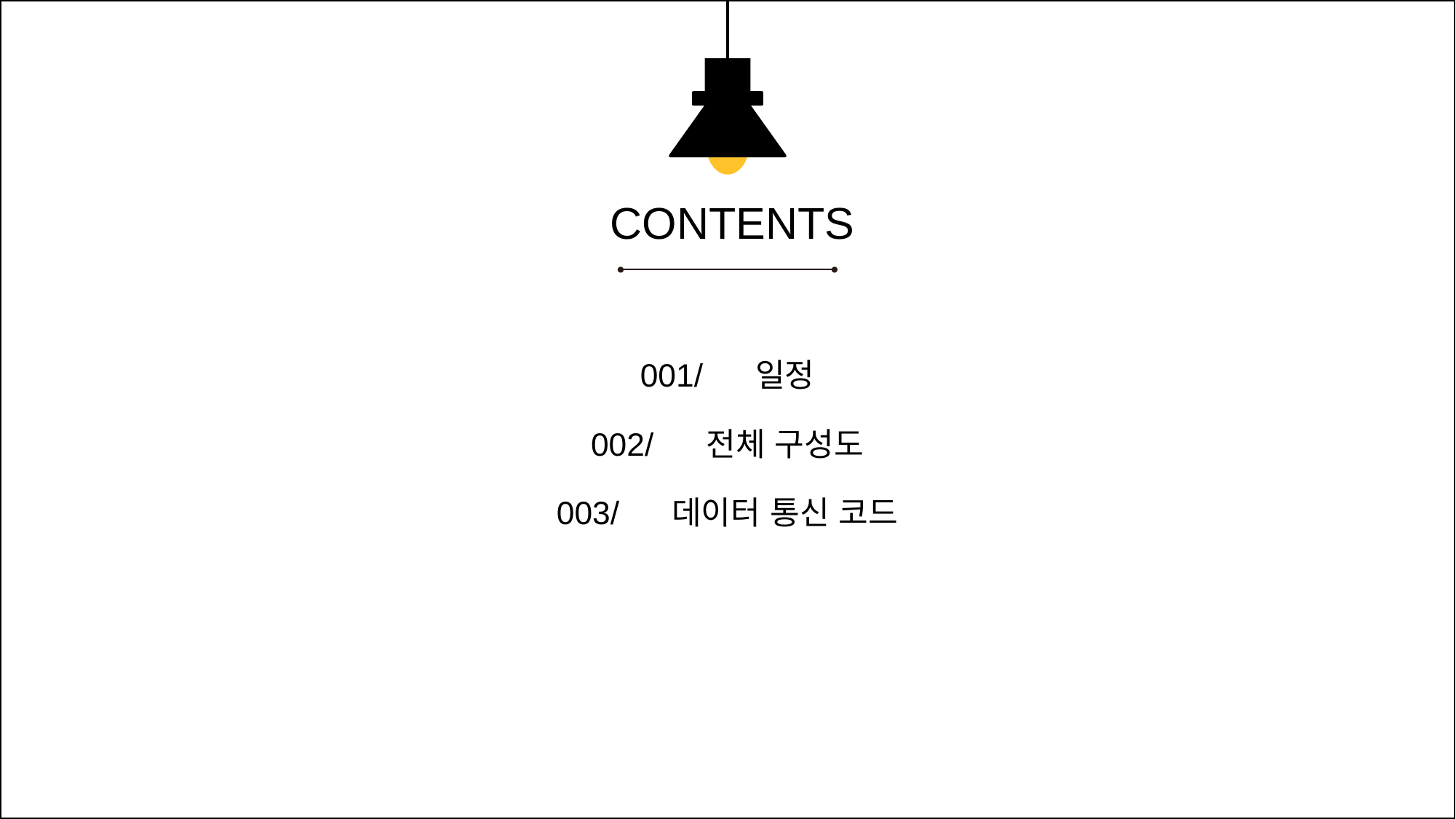

CONTENTS
001/     일정
002/     전체 구성도
003/     데이터 통신 코드